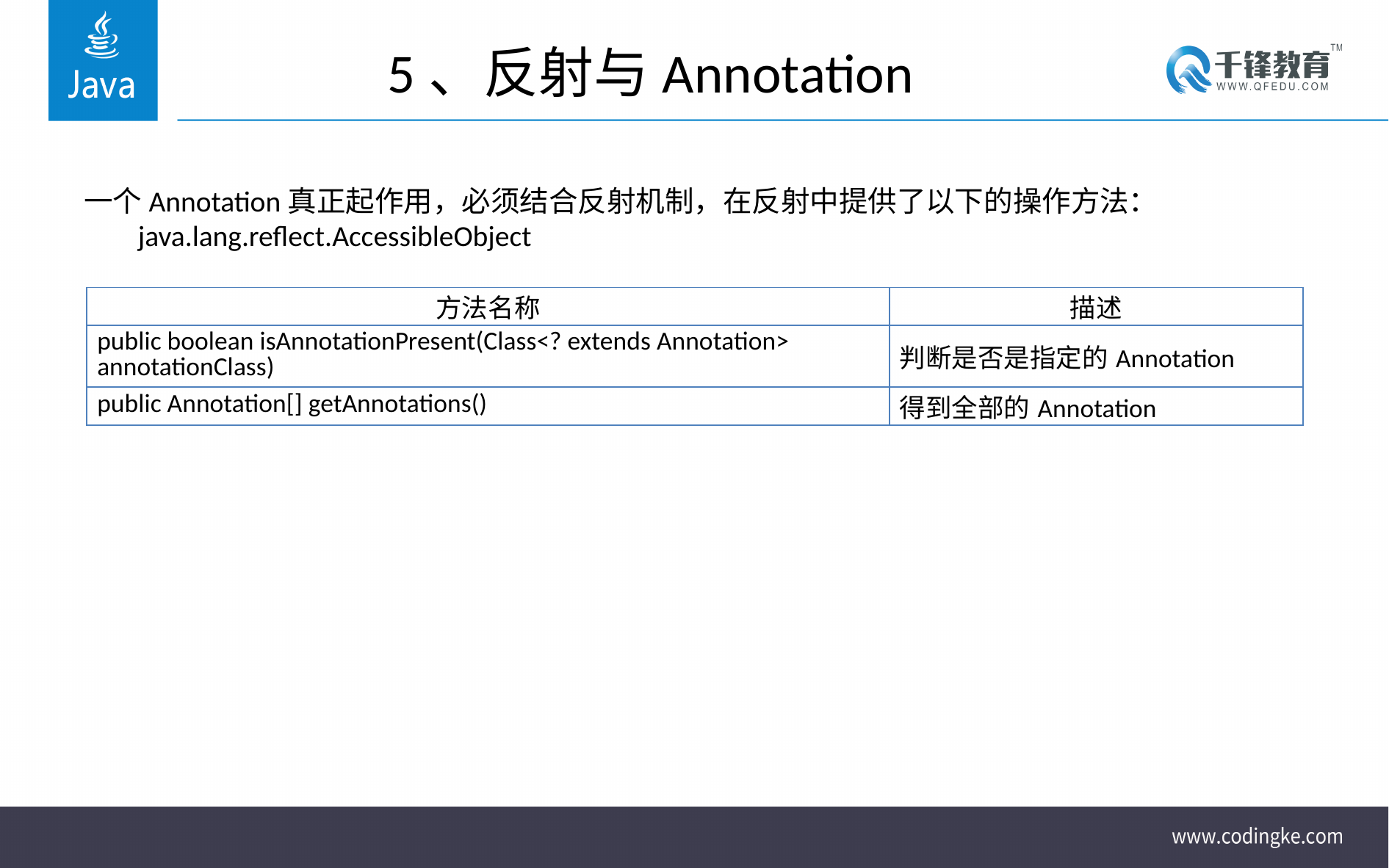

# 5、反射与Annotation
一个Annotation真正起作用，必须结合反射机制，在反射中提供了以下的操作方法：java.lang.reflect.AccessibleObject

| 方法名称 | 描述 |
| --- | --- |
| public boolean isAnnotationPresent(Class<? extends Annotation> annotationClass) | 判断是否是指定的Annotation |
| public Annotation[] getAnnotations() | 得到全部的Annotation |